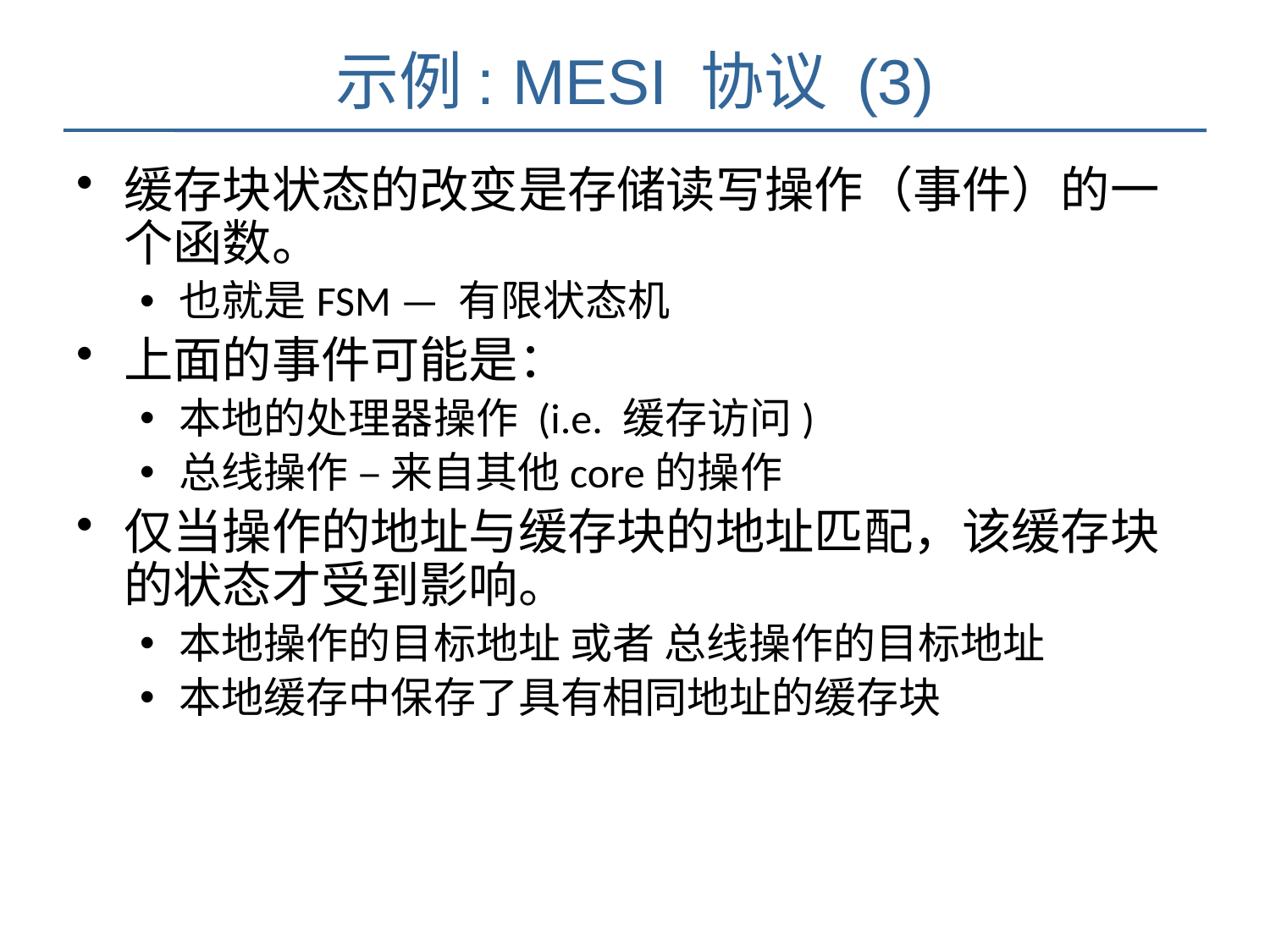

# 示例: MESI 协议 (3)
缓存块状态的改变是存储读写操作（事件）的一个函数。
也就是FSM — 有限状态机
上面的事件可能是：
本地的处理器操作 (i.e. 缓存访问)
总线操作 – 来自其他core的操作
仅当操作的地址与缓存块的地址匹配，该缓存块的状态才受到影响。
本地操作的目标地址 或者 总线操作的目标地址
本地缓存中保存了具有相同地址的缓存块